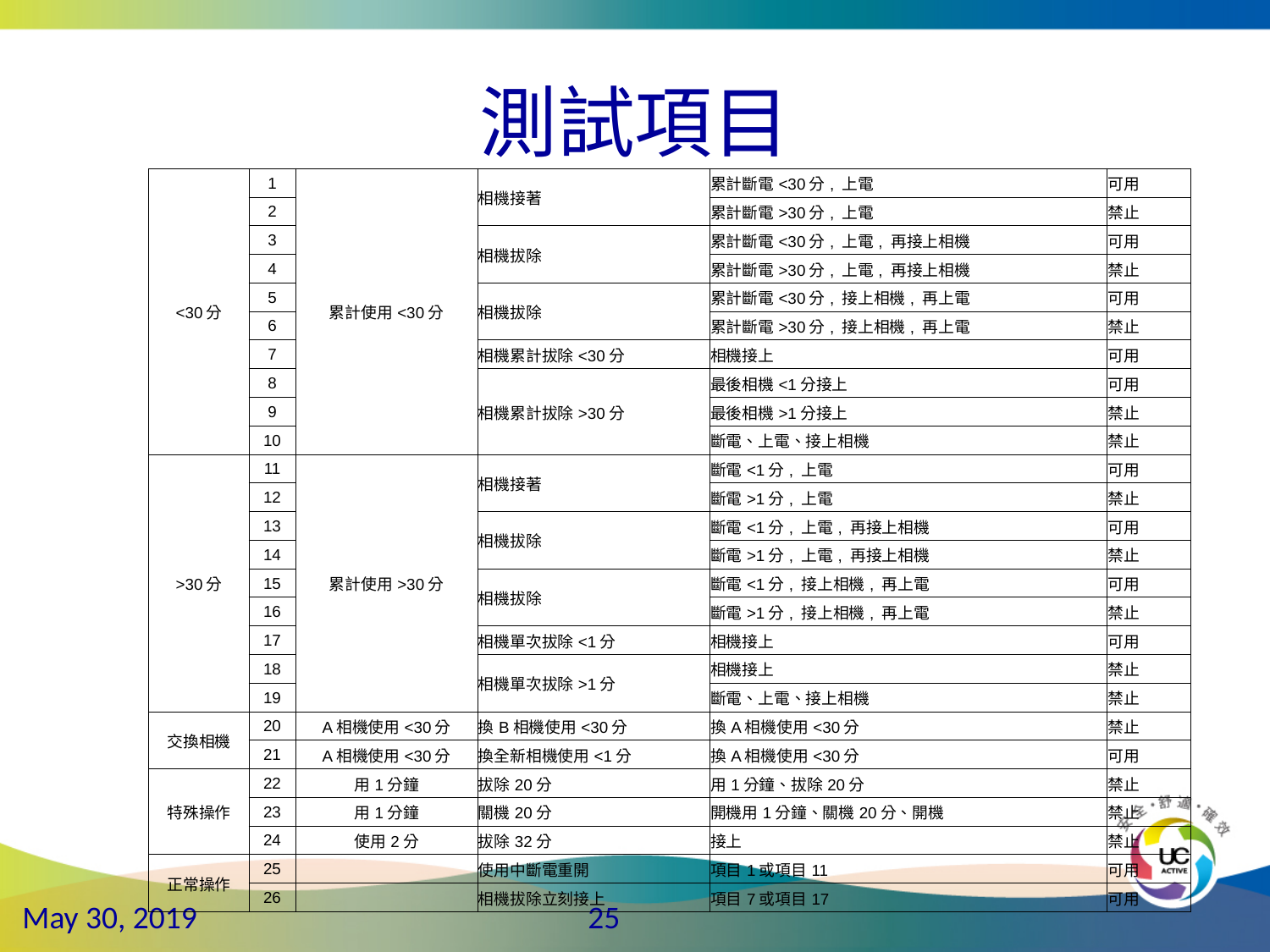

# 測試項目
| <30分 | 1 | 累計使用<30分 | 相機接著 | 累計斷電<30分, 上電 | 可用 |
| --- | --- | --- | --- | --- | --- |
|  | 2 |  |  | 累計斷電>30分, 上電 | 禁止 |
|  | 3 |  | 相機拔除 | 累計斷電<30分, 上電, 再接上相機 | 可用 |
|  | 4 |  |  | 累計斷電>30分, 上電, 再接上相機 | 禁止 |
|  | 5 |  | 相機拔除 | 累計斷電<30分, 接上相機, 再上電 | 可用 |
|  | 6 |  |  | 累計斷電>30分, 接上相機, 再上電 | 禁止 |
|  | 7 |  | 相機累計拔除<30分 | 相機接上 | 可用 |
|  | 8 |  | 相機累計拔除>30分 | 最後相機<1分接上 | 可用 |
|  | 9 |  |  | 最後相機>1分接上 | 禁止 |
|  | 10 |  |  | 斷電、上電、接上相機 | 禁止 |
| >30分 | 11 | 累計使用>30分 | 相機接著 | 斷電<1分, 上電 | 可用 |
|  | 12 |  |  | 斷電>1分, 上電 | 禁止 |
|  | 13 |  | 相機拔除 | 斷電<1分, 上電, 再接上相機 | 可用 |
|  | 14 |  |  | 斷電>1分, 上電, 再接上相機 | 禁止 |
|  | 15 |  | 相機拔除 | 斷電<1分, 接上相機, 再上電 | 可用 |
|  | 16 |  |  | 斷電>1分, 接上相機, 再上電 | 禁止 |
|  | 17 |  | 相機單次拔除<1分 | 相機接上 | 可用 |
|  | 18 |  | 相機單次拔除>1分 | 相機接上 | 禁止 |
|  | 19 |  |  | 斷電、上電、接上相機 | 禁止 |
| 交換相機 | 20 | A相機使用<30分 | 換B相機使用<30分 | 換A相機使用<30分 | 禁止 |
|  | 21 | A相機使用<30分 | 換全新相機使用<1分 | 換A相機使用<30分 | 可用 |
| 特殊操作 | 22 | 用1分鐘 | 拔除20分 | 用1分鐘、拔除20分 | 禁止 |
|  | 23 | 用1分鐘 | 關機20分 | 開機用1分鐘、關機20分、開機 | 禁止 |
|  | 24 | 使用2分 | 拔除32分 | 接上 | 禁止 |
| 正常操作 | 25 |  | 使用中斷電重開 | 項目1或項目11 | 可用 |
|  | 26 |  | 相機拔除立刻接上 | 項目7或項目17 | 可用 |